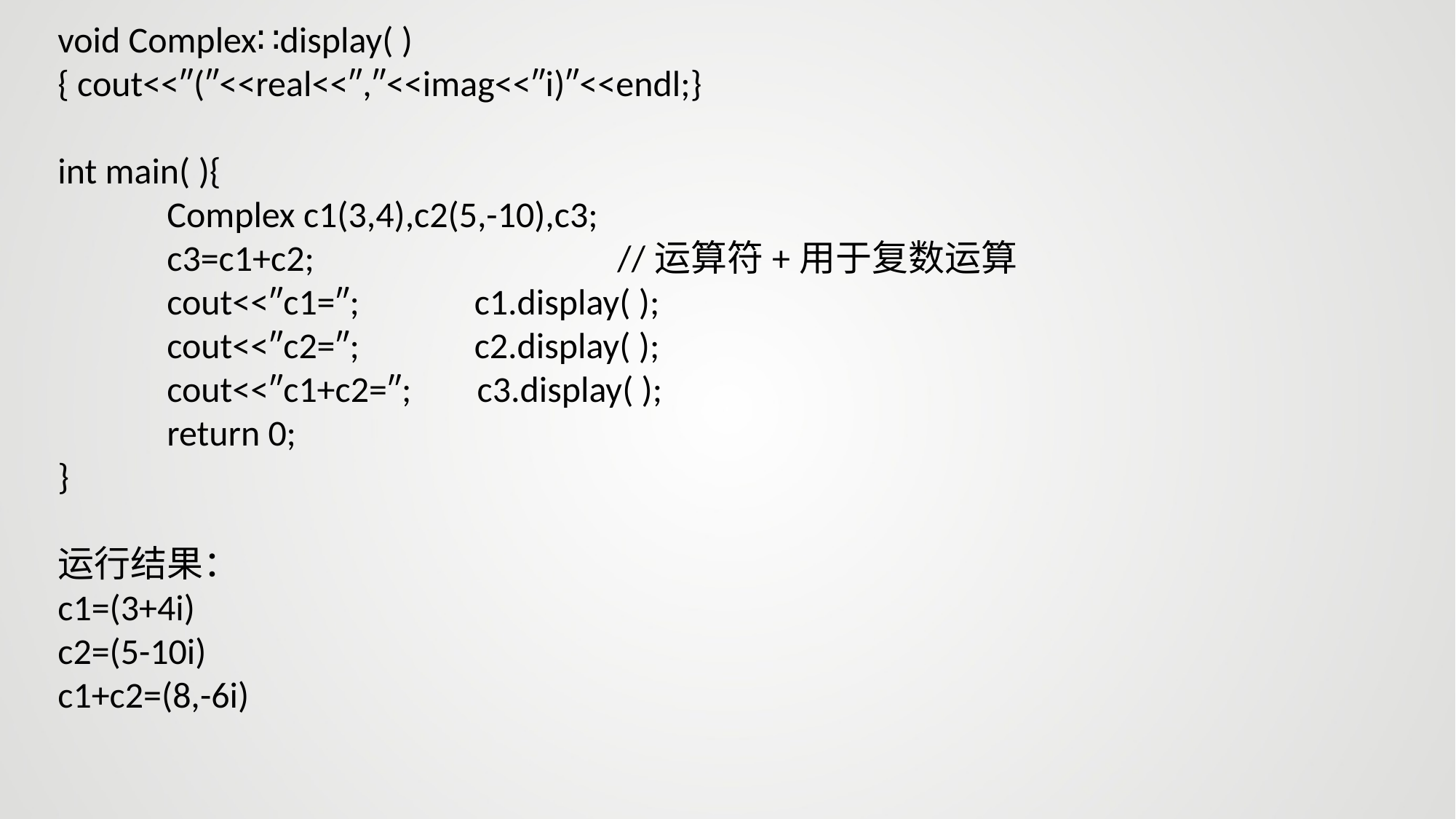

void Complex∷display( )
{ cout<<″(″<<real<<″,″<<imag<<″i)″<<endl;}

int main( ){
	Complex c1(3,4),c2(5,-10),c3;
	c3=c1+c2;                                     //运算符+用于复数运算
	cout<<″c1=″;              c1.display( );
	cout<<″c2=″;              c2.display( );
	cout<<″c1+c2=″;        c3.display( );
	return 0;
}

运行结果：
c1=(3+4i)
c2=(5-10i)
c1+c2=(8,-6i)